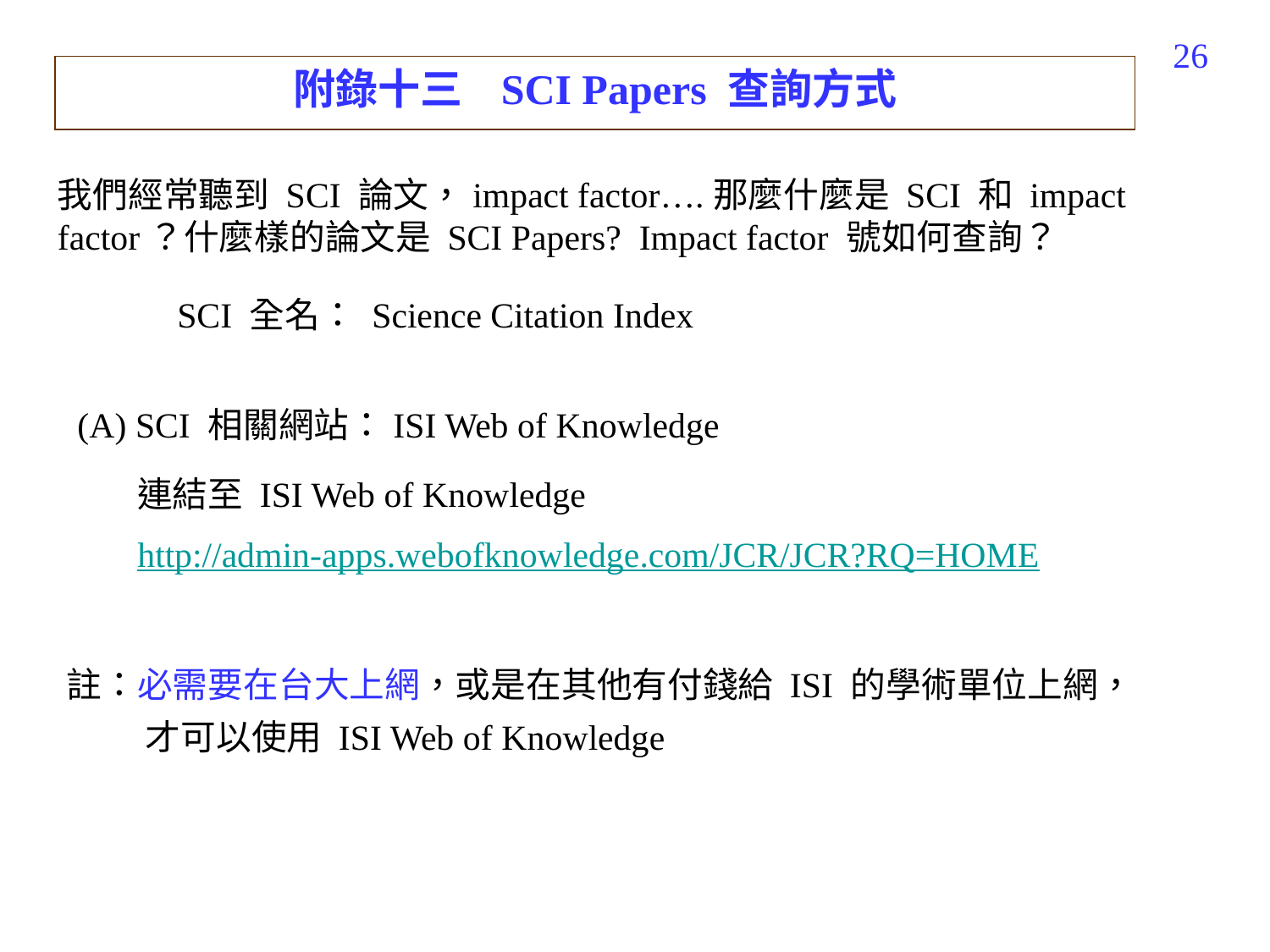

26
附錄十三   SCI Papers 查詢方式
我們經常聽到 SCI 論文，impact factor….那麼什麼是 SCI 和 impact factor？什麼樣的論文是 SCI Papers?  Impact factor 號如何查詢？
SCI 全名： Science Citation Index
(A) SCI 相關網站：ISI Web of Knowledge
連結至 ISI Web of Knowledge
http://admin-apps.webofknowledge.com/JCR/JCR?RQ=HOME
註：必需要在台大上網，或是在其他有付錢給 ISI 的學術單位上網，
         才可以使用 ISI Web of Knowledge